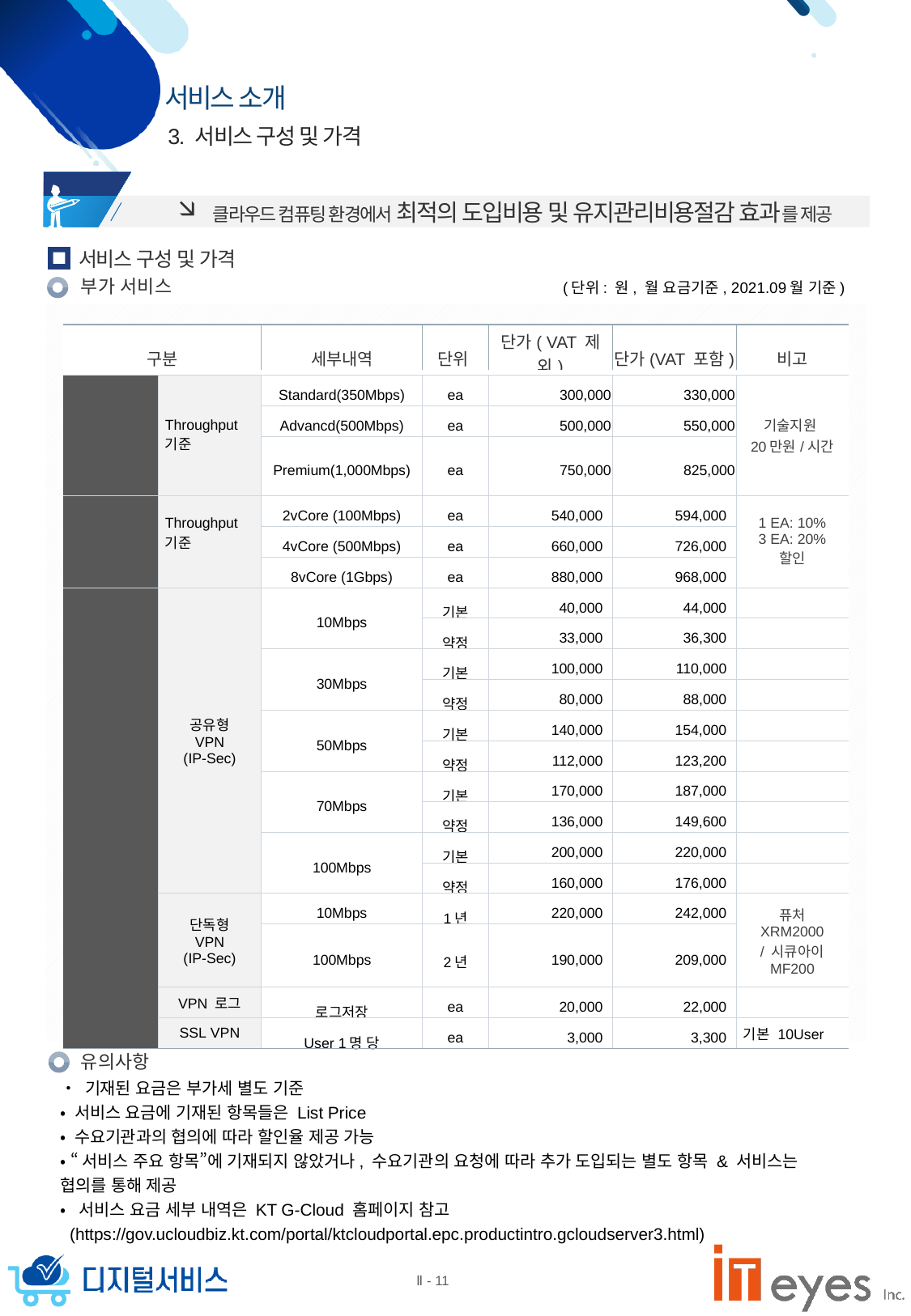

3. 서비스 구성 및 가격
 클라우드 컴퓨팅 환경에서 최적의 도입비용 및 유지관리비용절감 효과를 제공
서비스 구성 및 가격

부가 서비스

(단위: 원, 월 요금기준, 2021.09월 기준)

| 구분 |  | 세부내역 | 단위 | 단가( VAT 제외) | 단가(VAT 포함) | 비고 |
| --- | --- | --- | --- | --- | --- | --- |
|  |  |  |  |  |  |  |
| WAF | Throughput 기준 | Standard(350Mbps) | ea | 300,000 | 330,000 | 기술지원 20만원/시간 |
|  |  | Advancd(500Mbps) | ea | 500,000 | 550,000 |  |
|  |  | Premium(1,000Mbps) | ea | 750,000 | 825,000 |  |
| WAF PRO | Throughput 기준 | 2vCore (100Mbps) | ea | 540,000 | 594,000 | 1 EA: 10% 3 EA: 20% 할인 |
|  |  | 4vCore (500Mbps) | ea | 660,000 | 726,000 |  |
|  |  | 8vCore (1Gbps) | ea | 880,000 | 968,000 |  |
| VPN | 공유형 VPN (IP-Sec) | 10Mbps | 기본 | 40,000 | 44,000 |  |
|  |  |  | 약정 | 33,000 | 36,300 |  |
|  |  | 30Mbps | 기본 | 100,000 | 110,000 |  |
|  |  |  | 약정 | 80,000 | 88,000 |  |
|  |  | 50Mbps | 기본 | 140,000 | 154,000 |  |
|  |  |  | 약정 | 112,000 | 123,200 |  |
|  |  | 70Mbps | 기본 | 170,000 | 187,000 |  |
|  |  |  | 약정 | 136,000 | 149,600 |  |
|  |  | 100Mbps | 기본 | 200,000 | 220,000 |  |
|  |  |  | 약정 | 160,000 | 176,000 |  |
|  | 단독형 VPN (IP-Sec) | 10Mbps | 1년 | 220,000 | 242,000 | 퓨처 XRM2000 / 시큐아이 MF200 |
|  |  | 100Mbps | 2년 | 190,000 | 209,000 |  |
|  | VPN 로그 | 로그저장 | ea | 20,000 | 22,000 |  |
|  | SSL VPN | User 1명 당 | ea | 3,000 | 3,300 | 기본 10User |
유의사항

• 기재된 요금은 부가세 별도 기준
• 서비스 요금에 기재된 항목들은 List Price
• 수요기관과의 협의에 따라 할인율 제공 가능
• “서비스 주요 항목”에 기재되지 않았거나, 수요기관의 요청에 따라 추가 도입되는 별도 항목 & 서비스는 협의를 통해 제공
•  서비스 요금 세부 내역은 KT G-Cloud 홈페이지 참고
  (https://gov.ucloudbiz.kt.com/portal/ktcloudportal.epc.productintro.gcloudserver3.html)